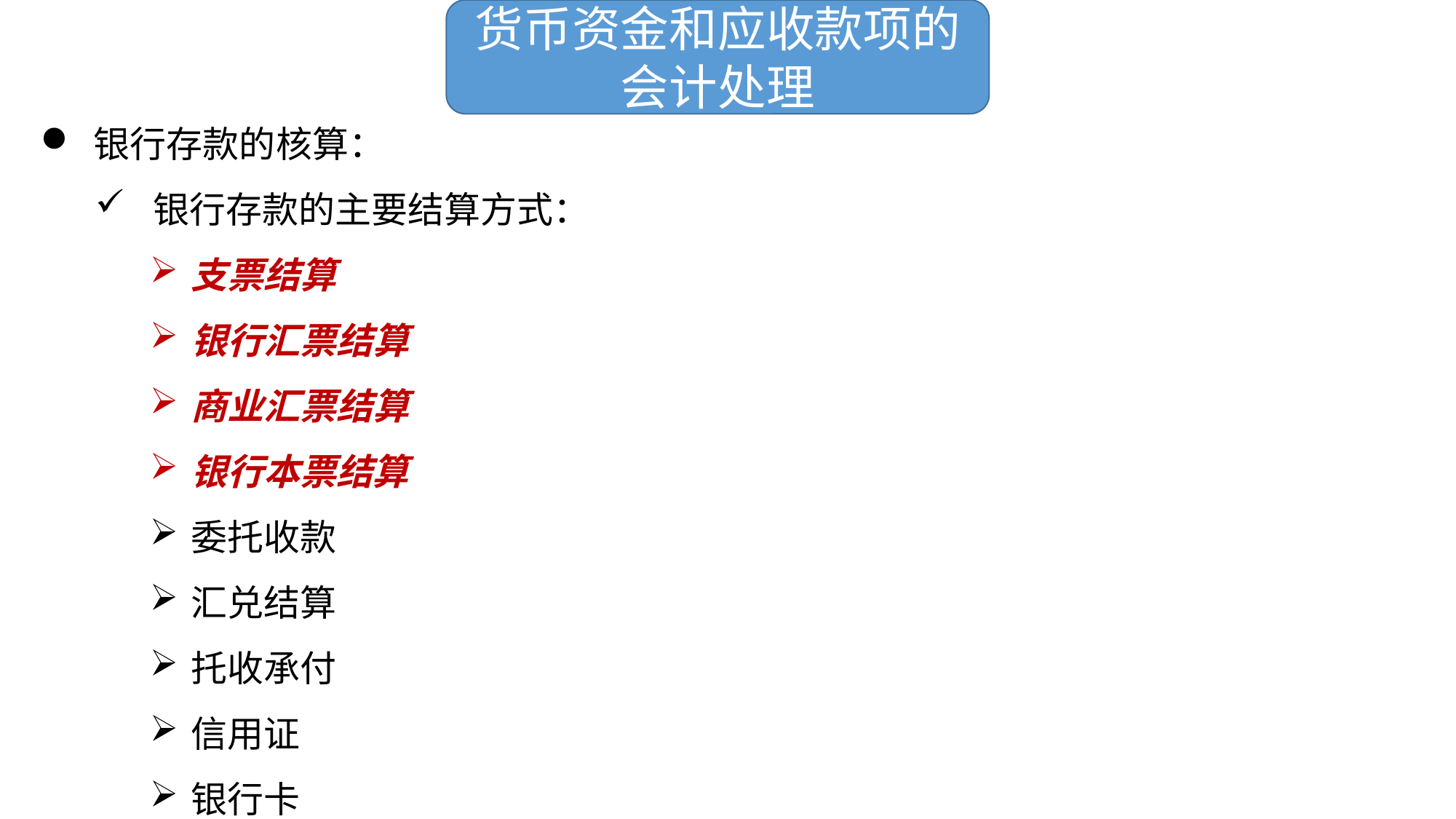

货币资金和应收款项的会计处理
 银行存款的核算：
 银行存款的主要结算方式：
支票结算
银行汇票结算
商业汇票结算
银行本票结算
委托收款
汇兑结算
托收承付
信用证
银行卡